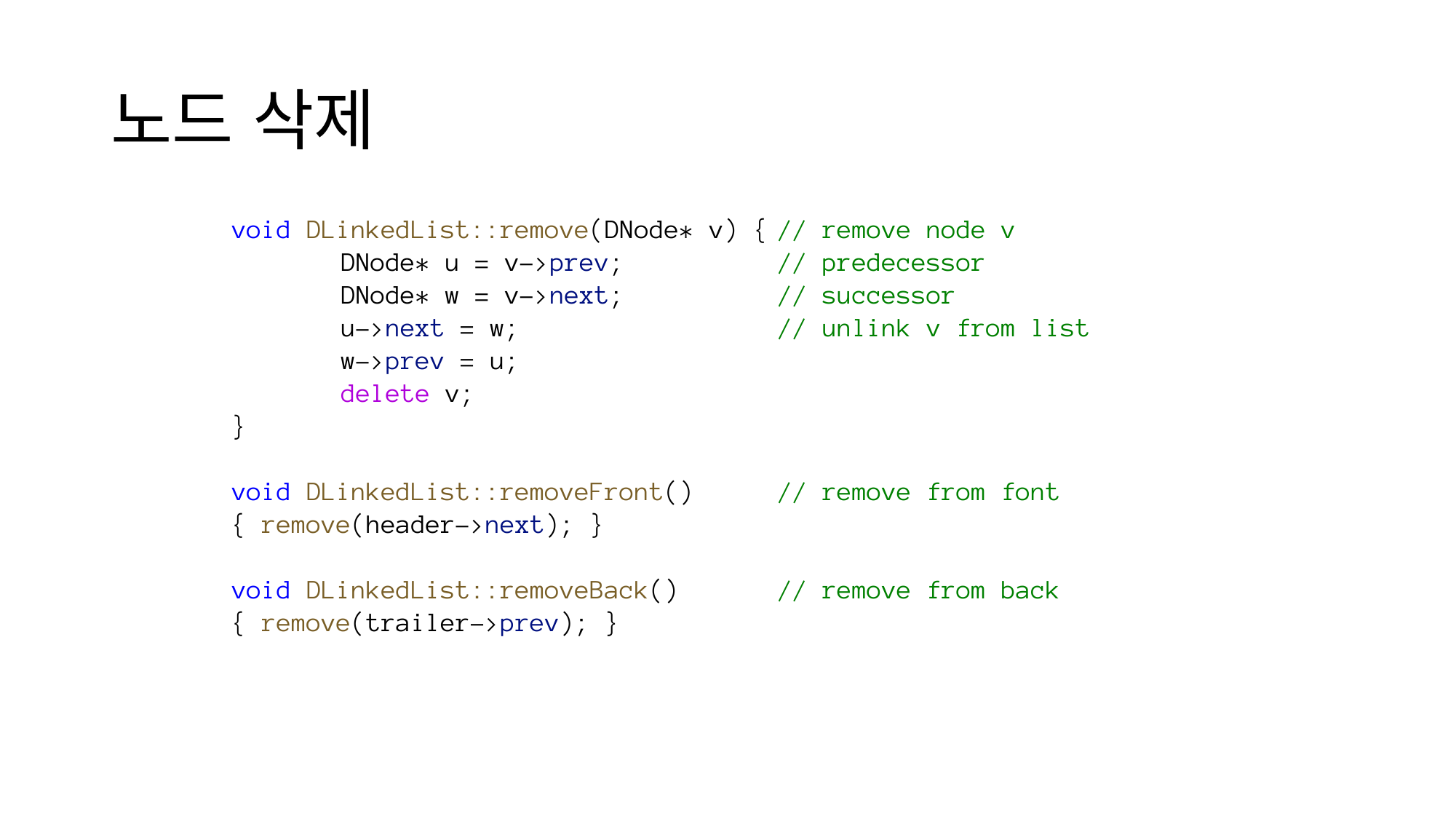

# 노드 삭제
void DLinkedList::remove(DNode* v) {	// remove node v
	DNode* u = v->prev;          	// predecessor
	DNode* w = v->next;         	// successor
	u->next = w;                	// unlink v from list
	w->prev = u;
	delete v;
}
void DLinkedList::removeFront()    	// remove from font
{ remove(header->next); }

void DLinkedList::removeBack()     	// remove from back
{ remove(trailer->prev); }